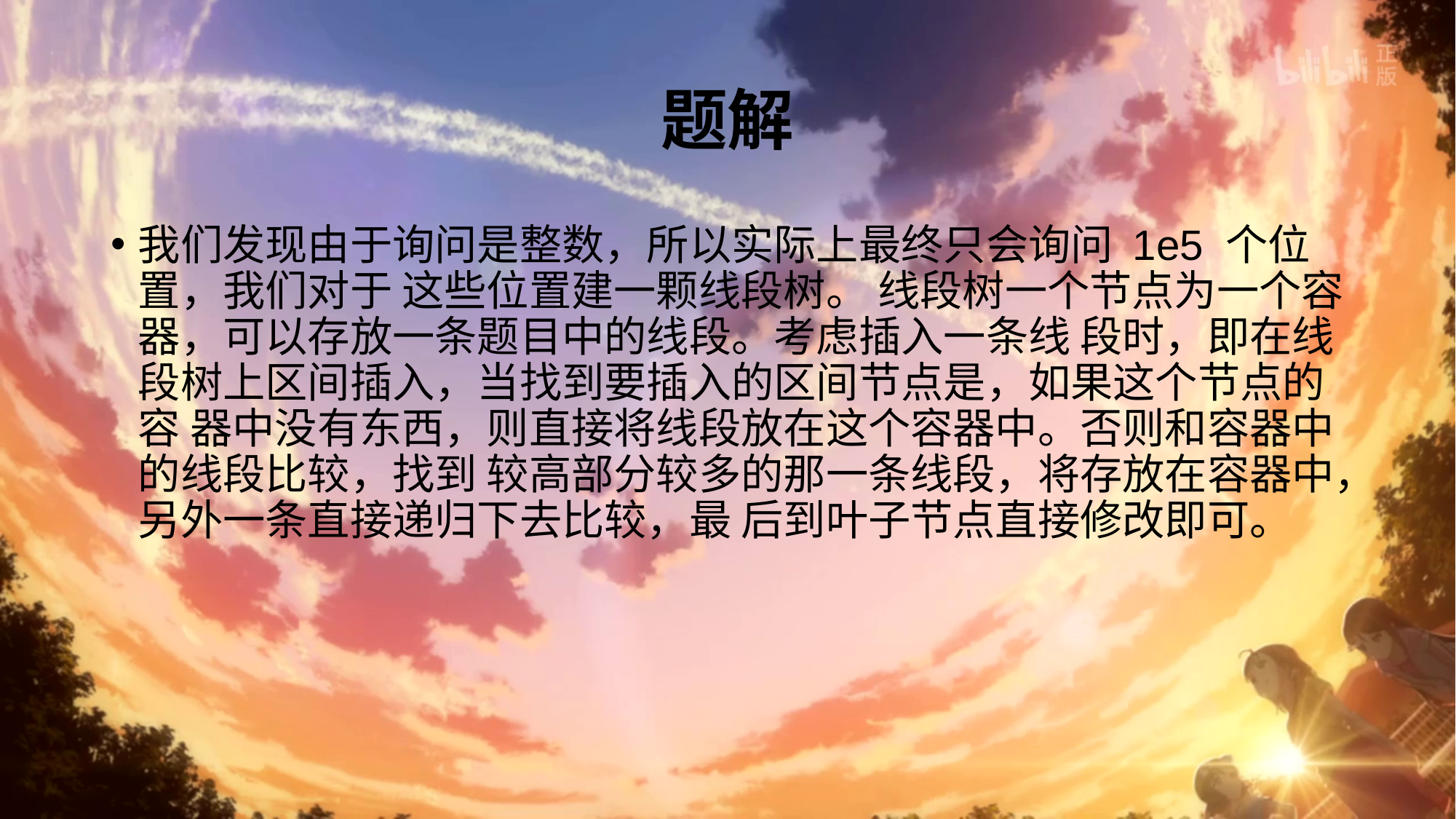

# 题解
我们发现由于询问是整数，所以实际上最终只会询问 1e5 个位置，我们对于 这些位置建一颗线段树。 线段树一个节点为一个容器，可以存放一条题目中的线段。考虑插入一条线 段时，即在线段树上区间插入，当找到要插入的区间节点是，如果这个节点的容 器中没有东西，则直接将线段放在这个容器中。否则和容器中的线段比较，找到 较高部分较多的那一条线段，将存放在容器中，另外一条直接递归下去比较，最 后到叶子节点直接修改即可。